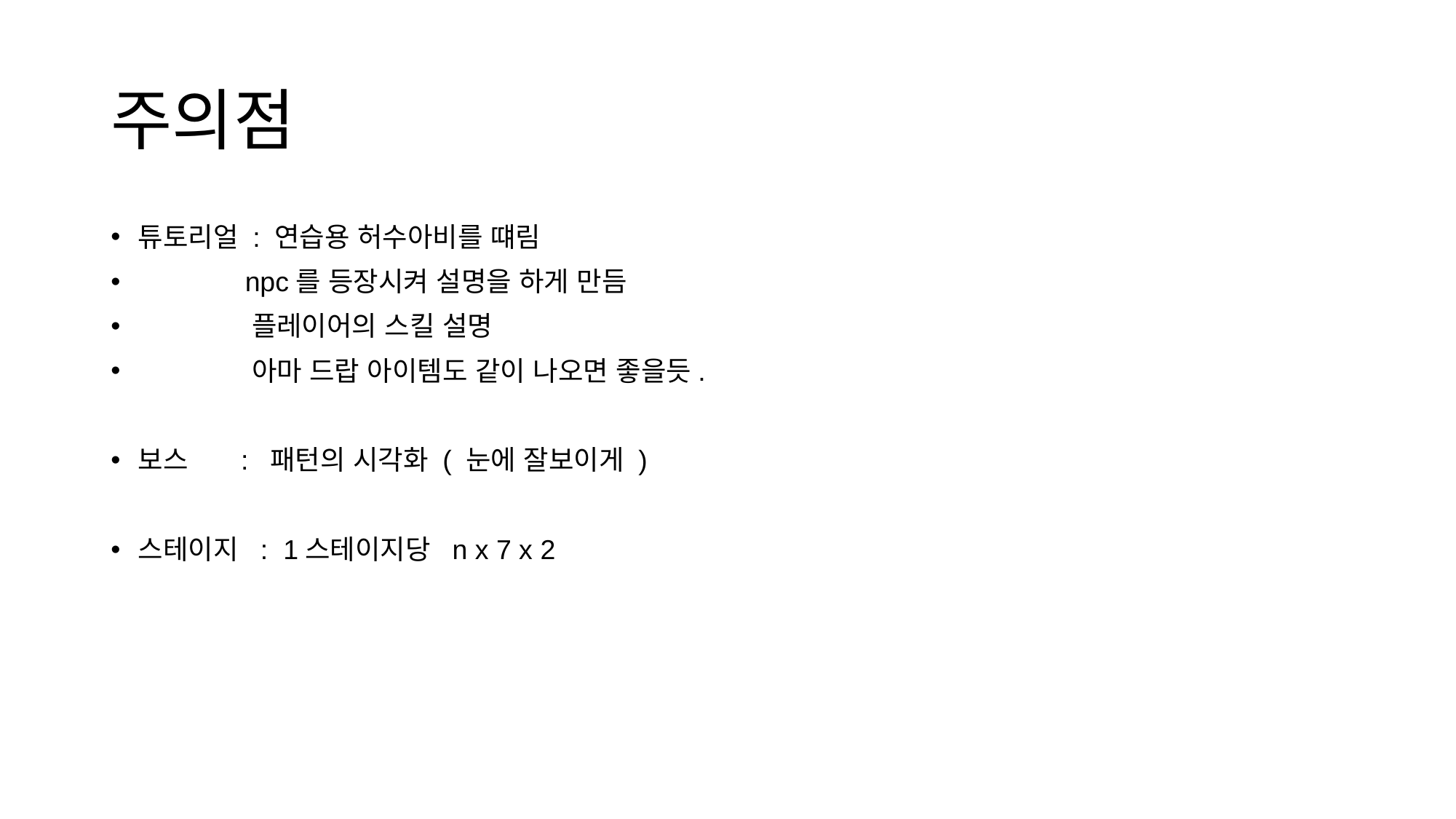

# 주의점
튜토리얼 : 연습용 허수아비를 떄림
              npc를 등장시켜 설명을 하게 만듬
              플레이어의 스킬 설명
              아마 드랍 아이템도 같이 나오면 좋을듯.

보스      :  패턴의 시각화 ( 눈에 잘보이게 )

스테이지  :  1스테이지당  n x 7 x 2